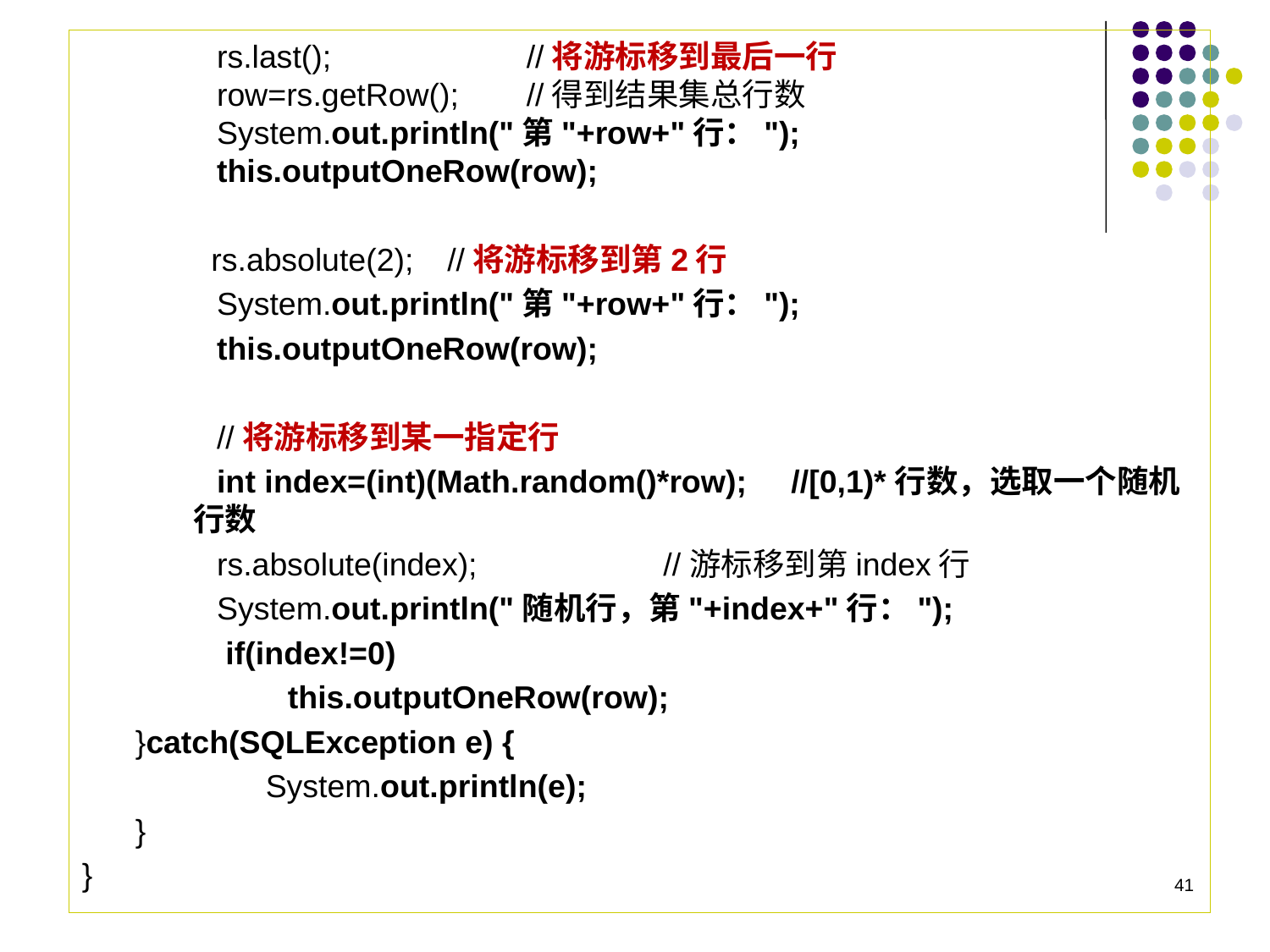

rs.last(); 		//将游标移到最后一行
        row=rs.getRow(); 	//得到结果集总行数
        System.out.println("第"+row+"行：");
        this.outputOneRow(row);

	  rs.absolute(2); 	//将游标移到第2行
        System.out.println("第"+row+"行：");
        this.outputOneRow(row);

        //将游标移到某一指定行
        int index=(int)(Math.random()*row);     //[0,1)*行数，选取一个随机行数
        rs.absolute(index);                     //游标移到第index行
        System.out.println("随机行，第"+index+"行：");
         if(index!=0)
                this.outputOneRow(row);
      }catch(SQLException e) {
        	 System.out.println(e);
      }
}
41